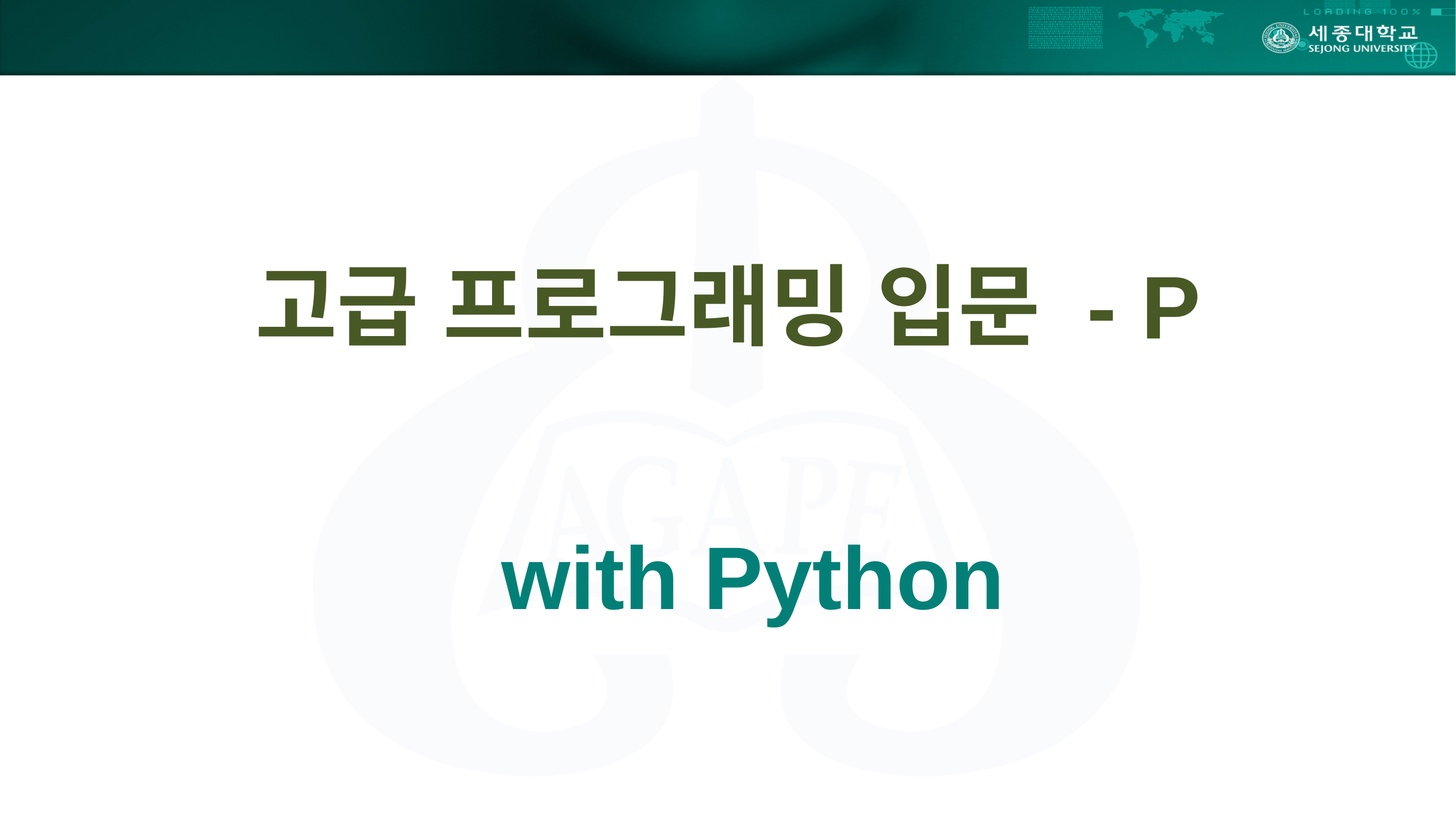

고급 프로그래밍 입문 - P
with Python